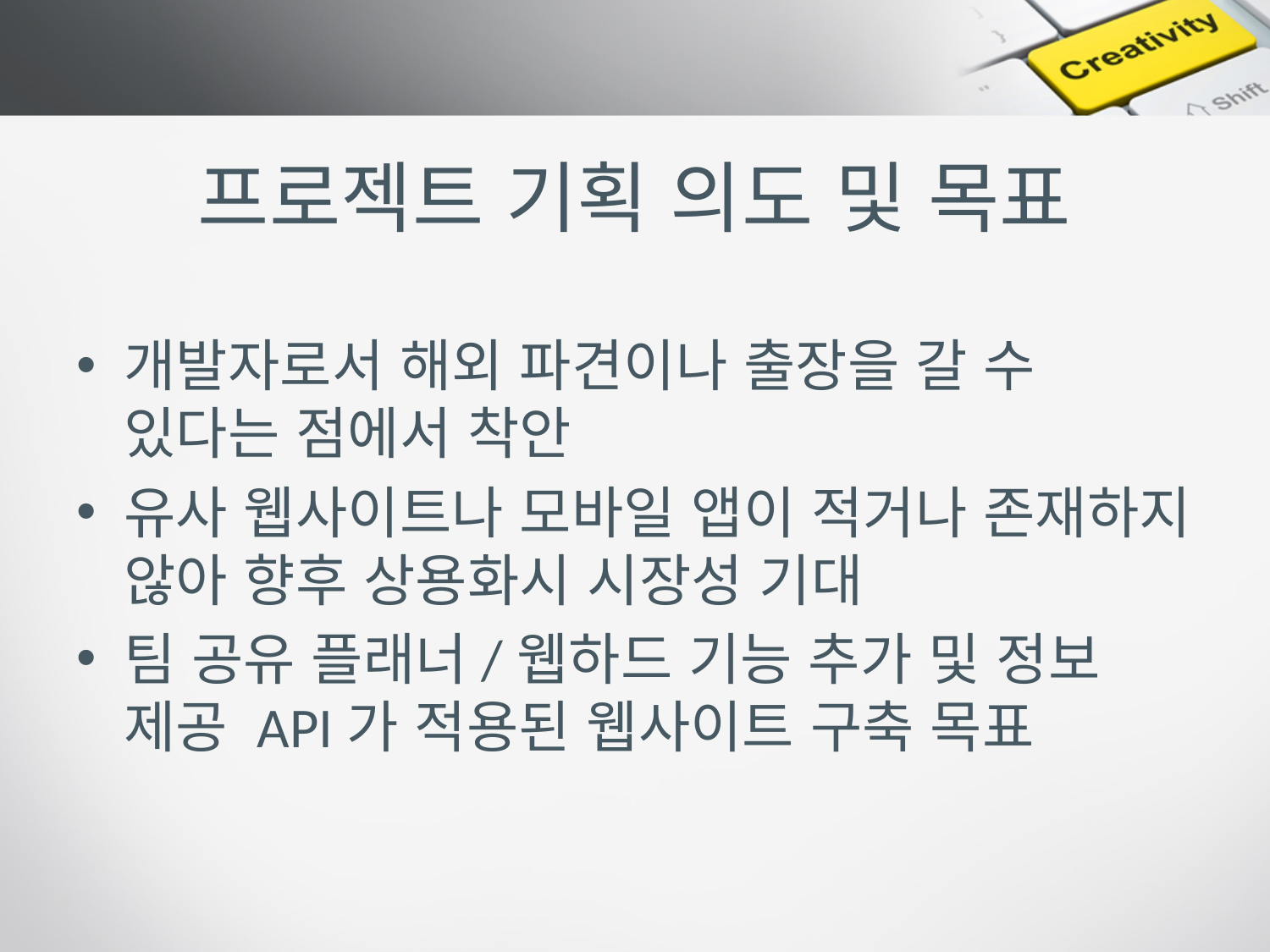

# 프로젝트 기획 의도 및 목표
개발자로서 해외 파견이나 출장을 갈 수 있다는 점에서 착안
유사 웹사이트나 모바일 앱이 적거나 존재하지 않아 향후 상용화시 시장성 기대
팀 공유 플래너/웹하드 기능 추가 및 정보 제공 API가 적용된 웹사이트 구축 목표